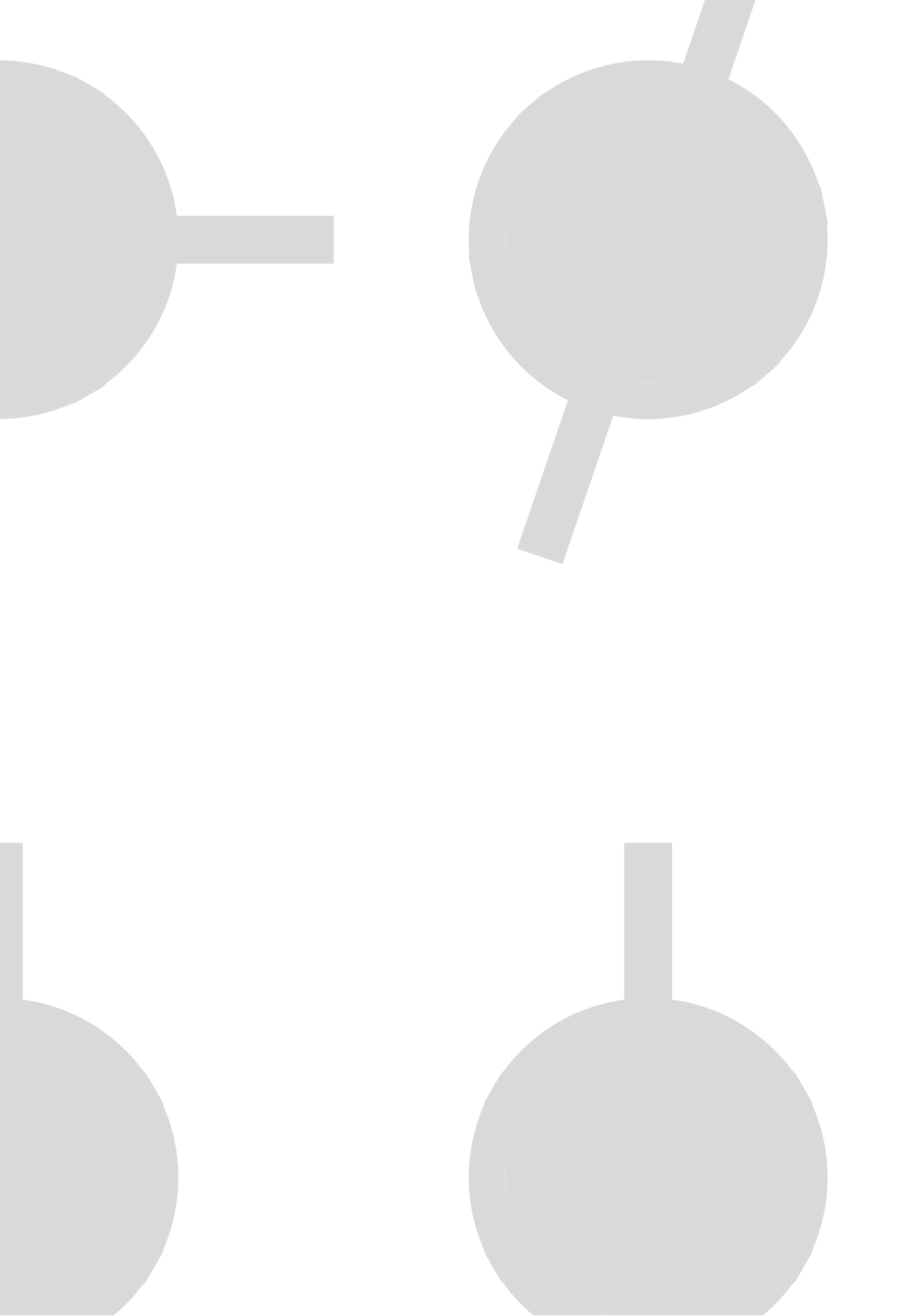

环缺填补5

环缺填补7

环缺填补9

环缺填补8

环缺填补6

环缺填补12

环缺填补5

环缺填补7

环缺填补9

环缺填补8

环缺填补6

环缺填补12

环缺填补5

环缺填补7

环缺填补9

环缺填补8

环缺填补6

环缺填补12

环缺填补5

环缺填补7

环缺填补9

环缺填补8

环缺填补6

环缺填补12